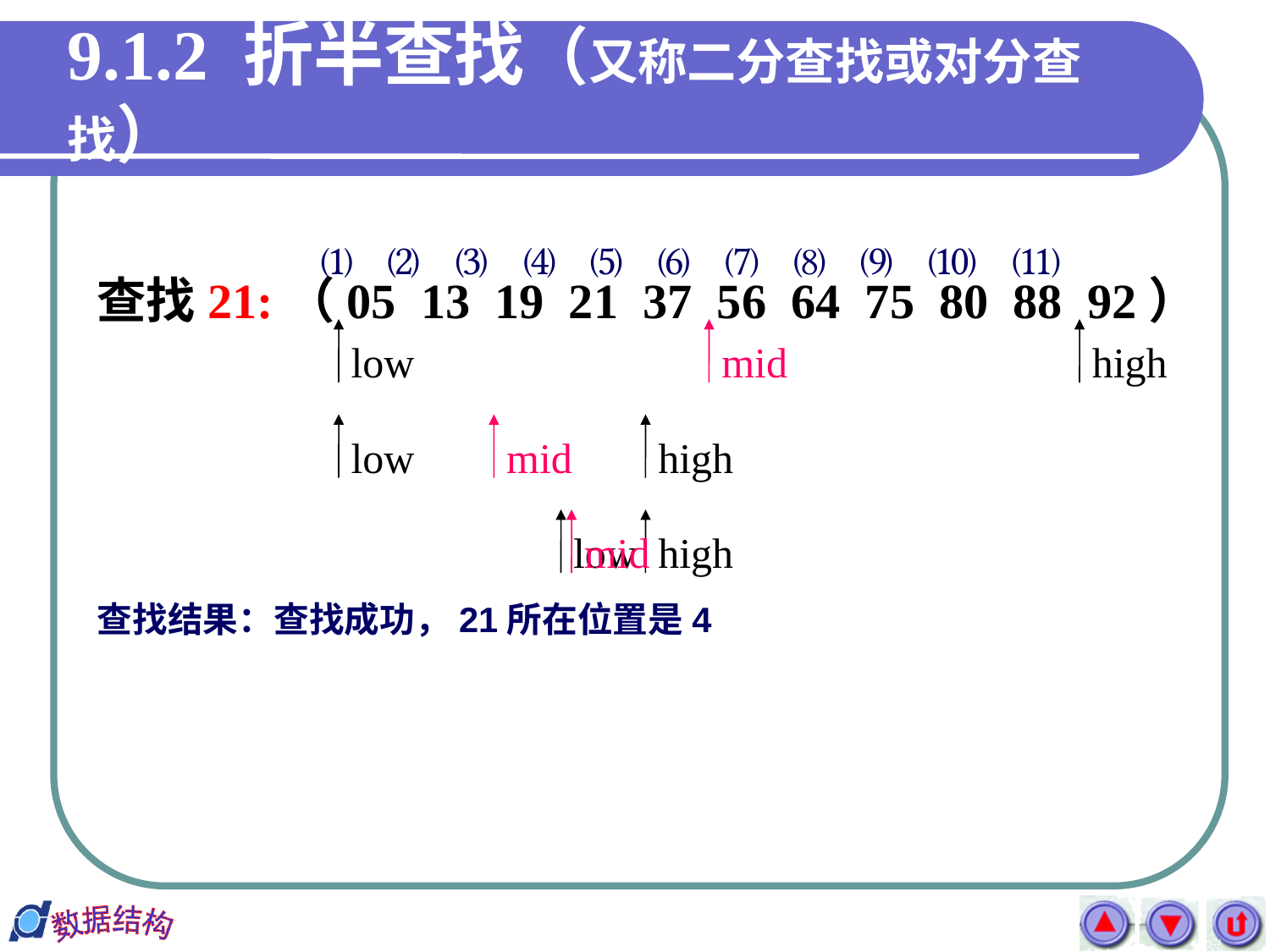

# 9.1.2 折半查找（又称二分查找或对分查找）
⑴   ⑵   ⑶   ⑷   ⑸   ⑹   ⑺   ⑻   ⑼   ⑽   ⑾
查找21:（05  13  19  21  37  56  64  75  80  88  92）

low

mid

high

low

mid

high

low

mid

high
查找结果：查找成功，21所在位置是4